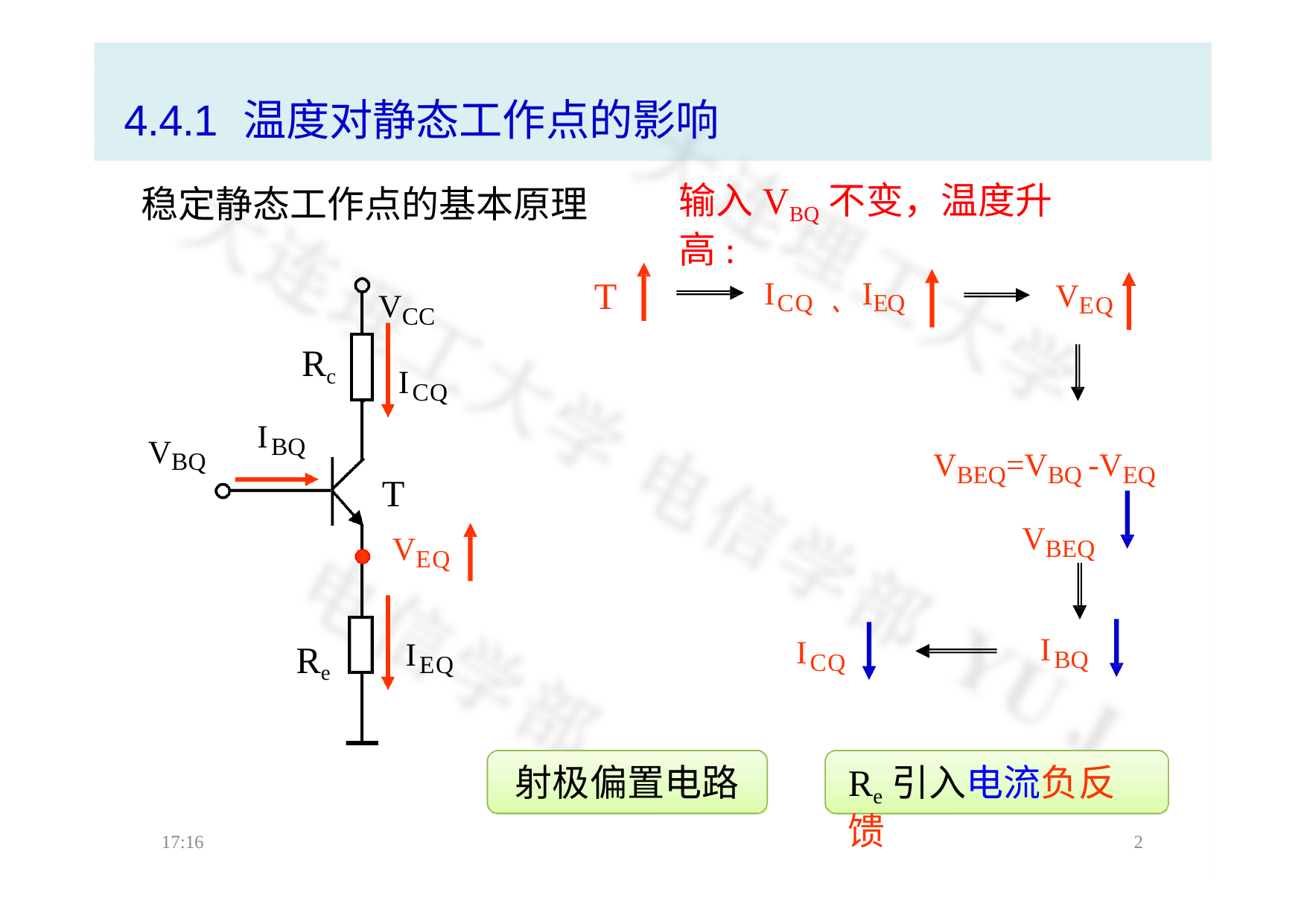

# 4.4.1 温度对静态工作点的影响
输入VBQ不变，温度升高:
稳定静态工作点的基本原理

VCC
ICQ

T

ICQ 、IEQ
VEQ

Rc

IBQ
VBEQ=VBQ -VEQ
VBEQ
VBQ
T
VEQ

Re	IEQ

IBQ
ICQ

射极偏置电路
Re引入电流负反馈

17:16
2